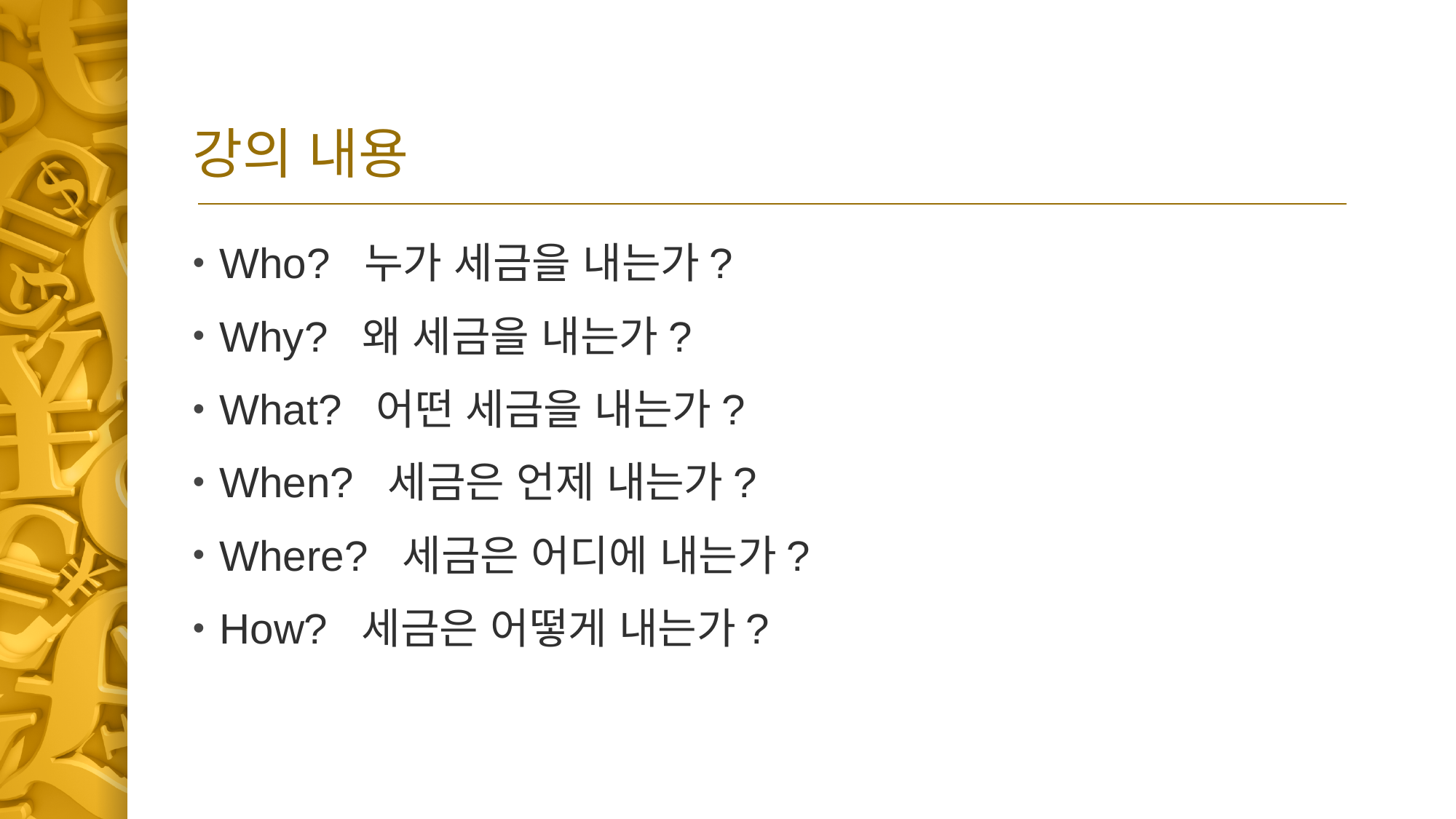

# 강의 내용
Who?  누가 세금을 내는가?
Why?  왜 세금을 내는가?
What?  어떤 세금을 내는가?
When?  세금은 언제 내는가?
Where?  세금은 어디에 내는가?
How?  세금은 어떻게 내는가?